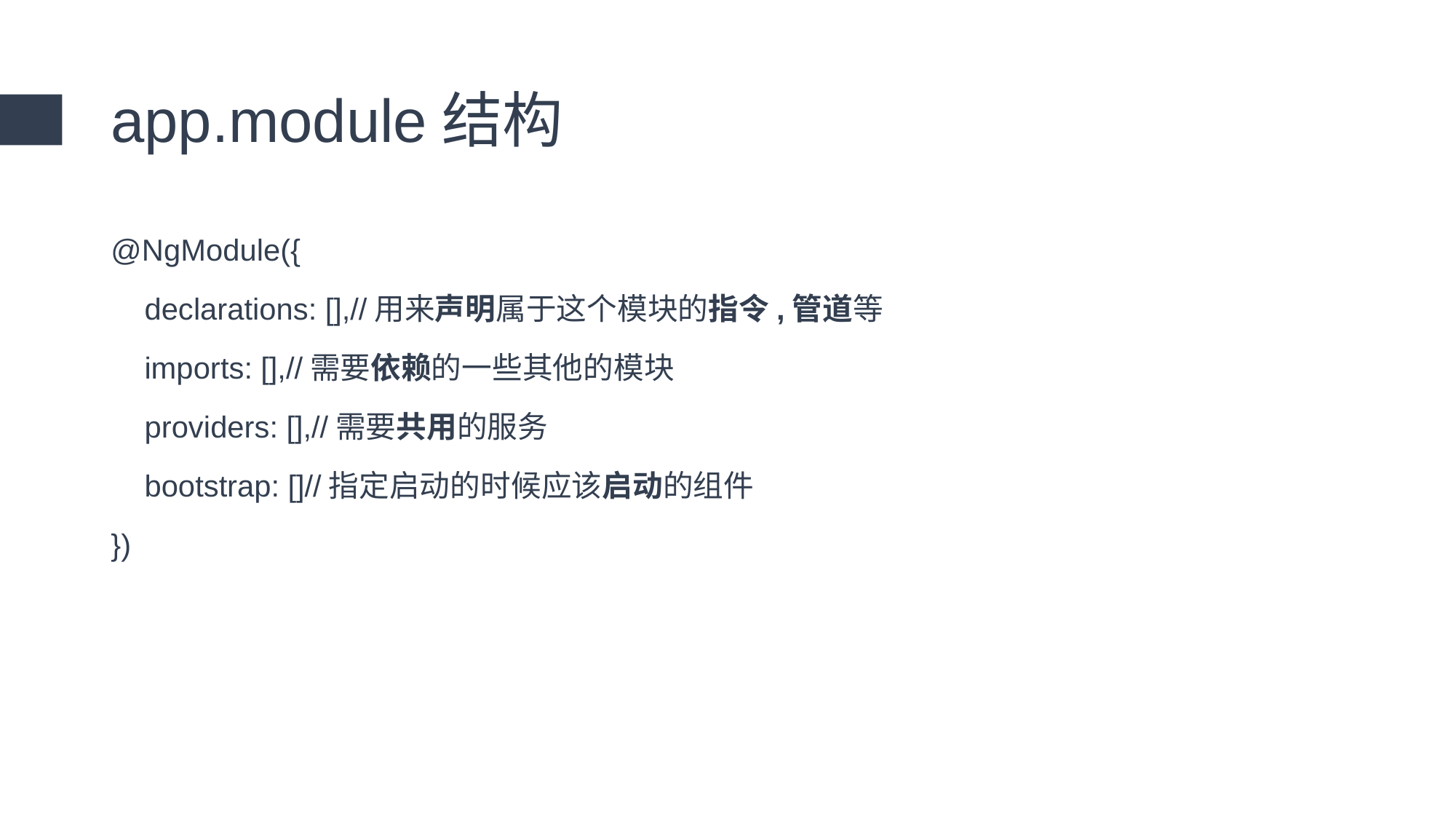

# app.module结构
@NgModule({
    declarations: [],//用来声明属于这个模块的指令,管道等
    imports: [],//需要依赖的一些其他的模块
    providers: [],//需要共用的服务
    bootstrap: []//指定启动的时候应该启动的组件
})